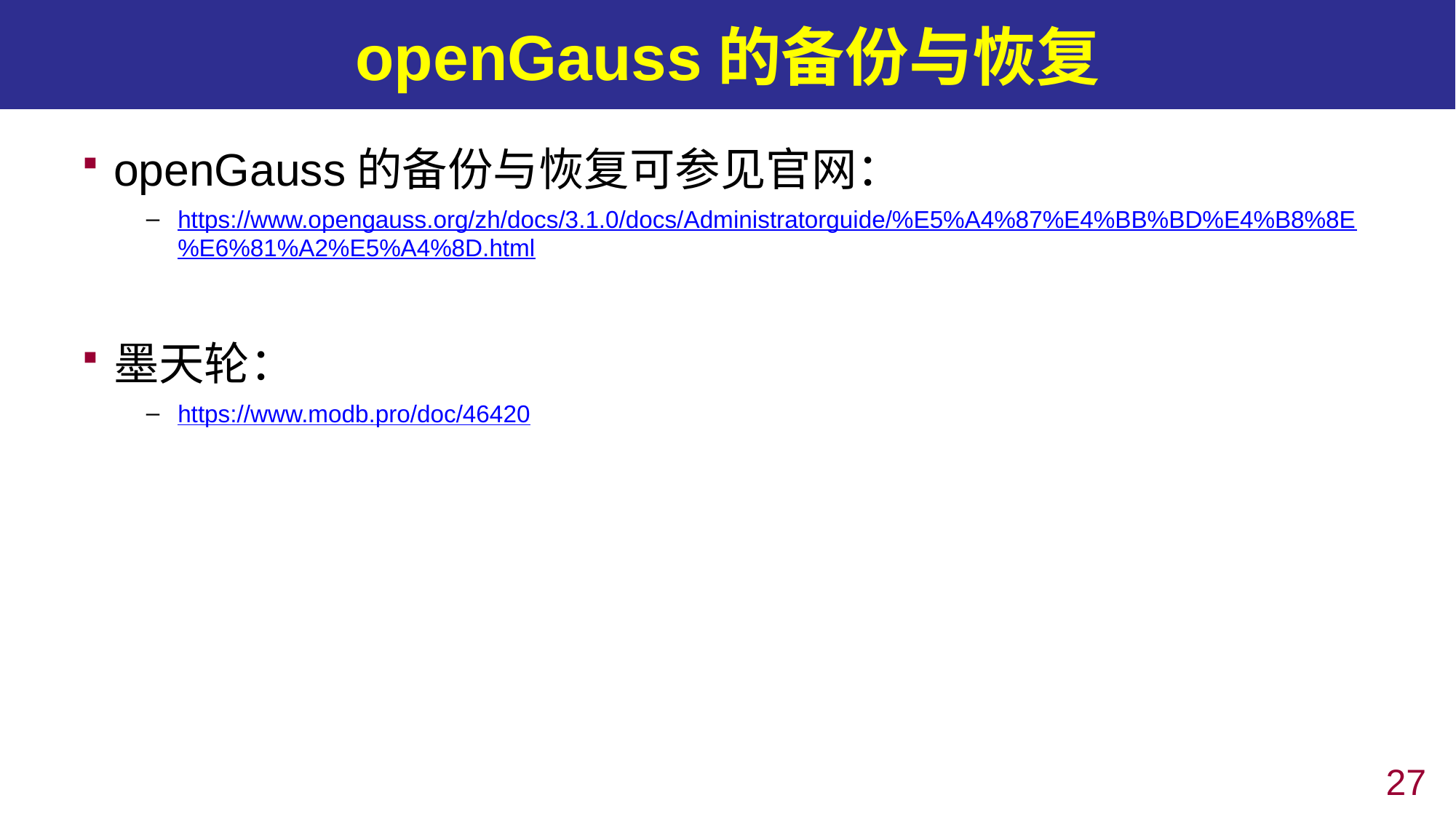

# openGauss的备份与恢复
openGauss的备份与恢复可参见官网：
https://www.opengauss.org/zh/docs/3.1.0/docs/Administratorguide/%E5%A4%87%E4%BB%BD%E4%B8%8E%E6%81%A2%E5%A4%8D.html

墨天轮：
https://www.modb.pro/doc/46420

27